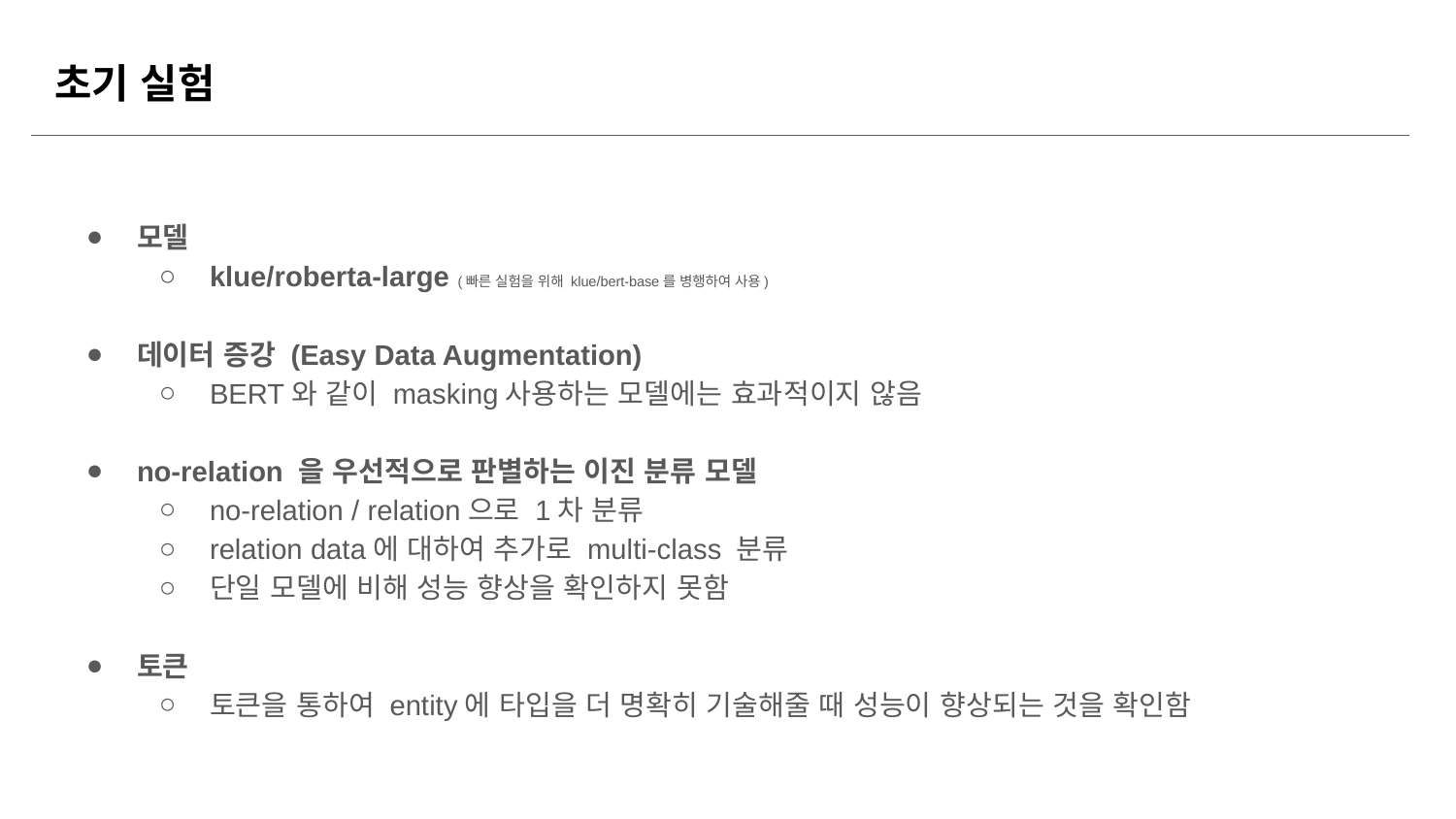

# 초기 실험
모델
klue/roberta-large (빠른 실험을 위해 klue/bert-base를 병행하여 사용)
데이터 증강 (Easy Data Augmentation)
BERT와 같이 masking사용하는 모델에는 효과적이지 않음
no-relation 을 우선적으로 판별하는 이진 분류 모델
no-relation / relation으로 1차 분류
relation data에 대하여 추가로 multi-class 분류
단일 모델에 비해 성능 향상을 확인하지 못함
토큰
토큰을 통하여 entity에 타입을 더 명확히 기술해줄 때 성능이 향상되는 것을 확인함